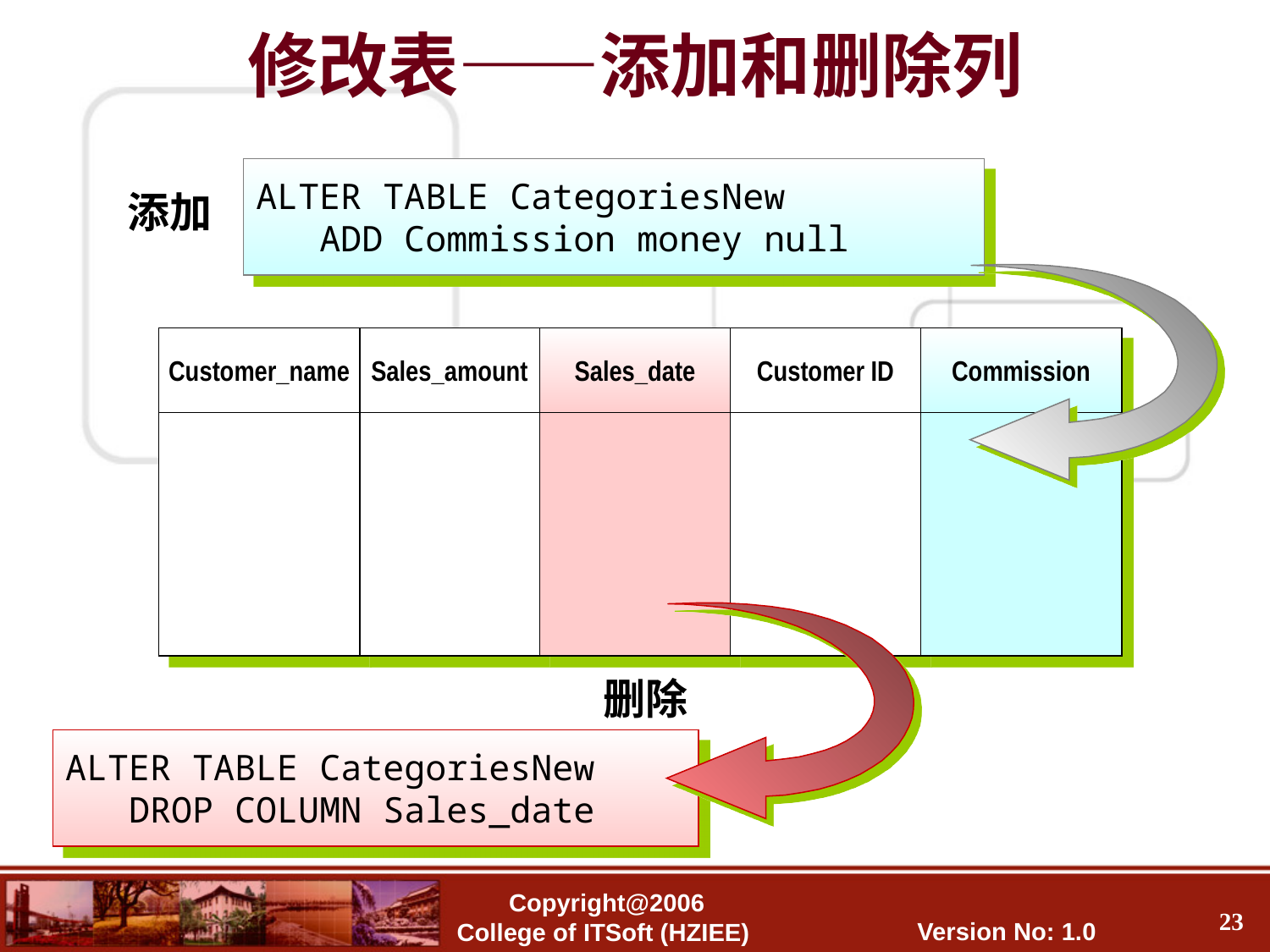

修改表——添加和删除列
ALTER TABLE CategoriesNew
   ADD Commission money null
添加

Customer_name
Sales_amount
Sales_date
Customer ID
Commission

删除
ALTER TABLE CategoriesNew
   DROP COLUMN Sales_date